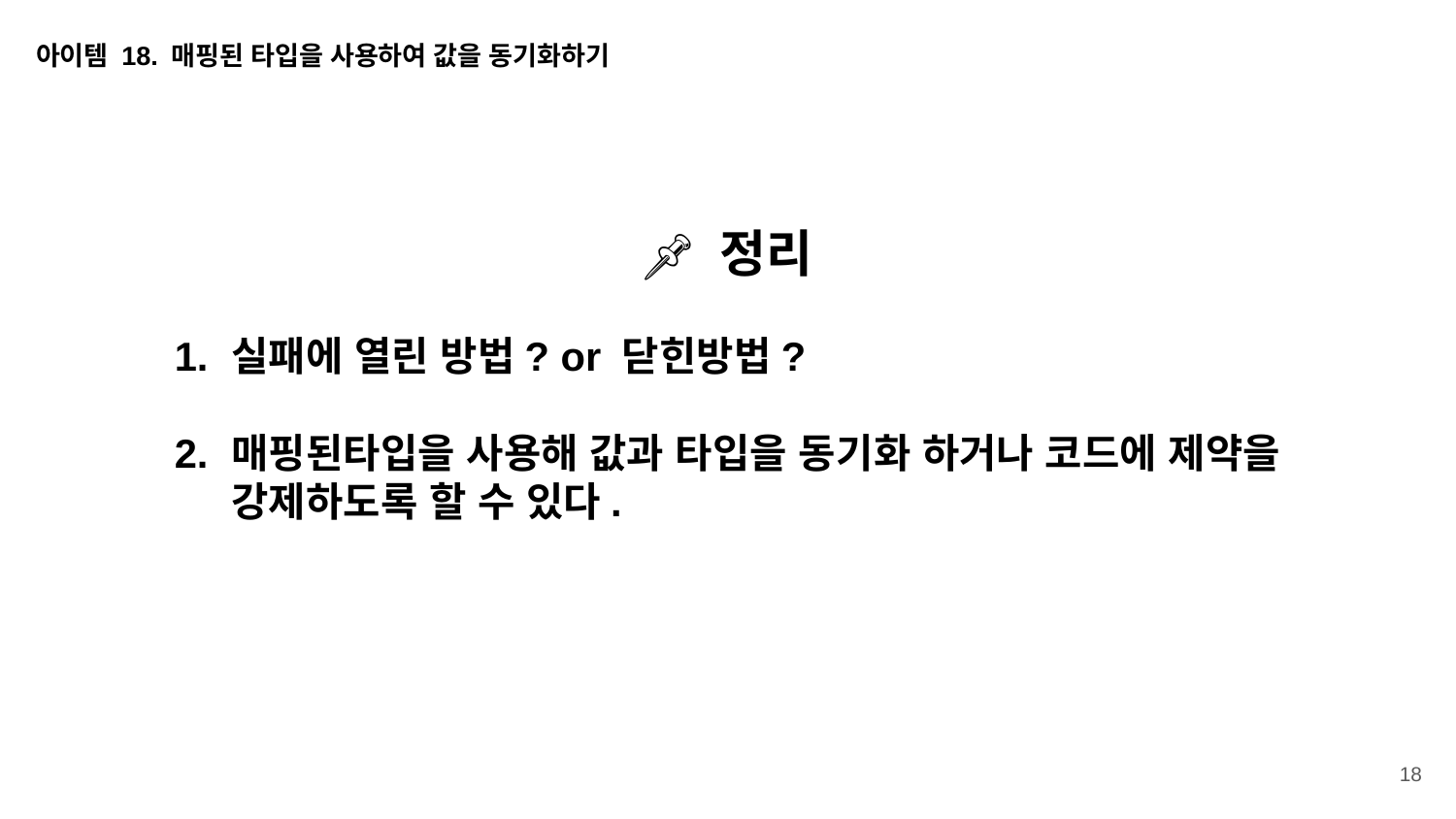

아이템 18. 매핑된 타입을 사용하여 값을 동기화하기
📌 정리

실패에 열린 방법? or 닫힌방법?

매핑된타입을 사용해 값과 타입을 동기화 하거나 코드에 제약을 강제하도록 할 수 있다.

18